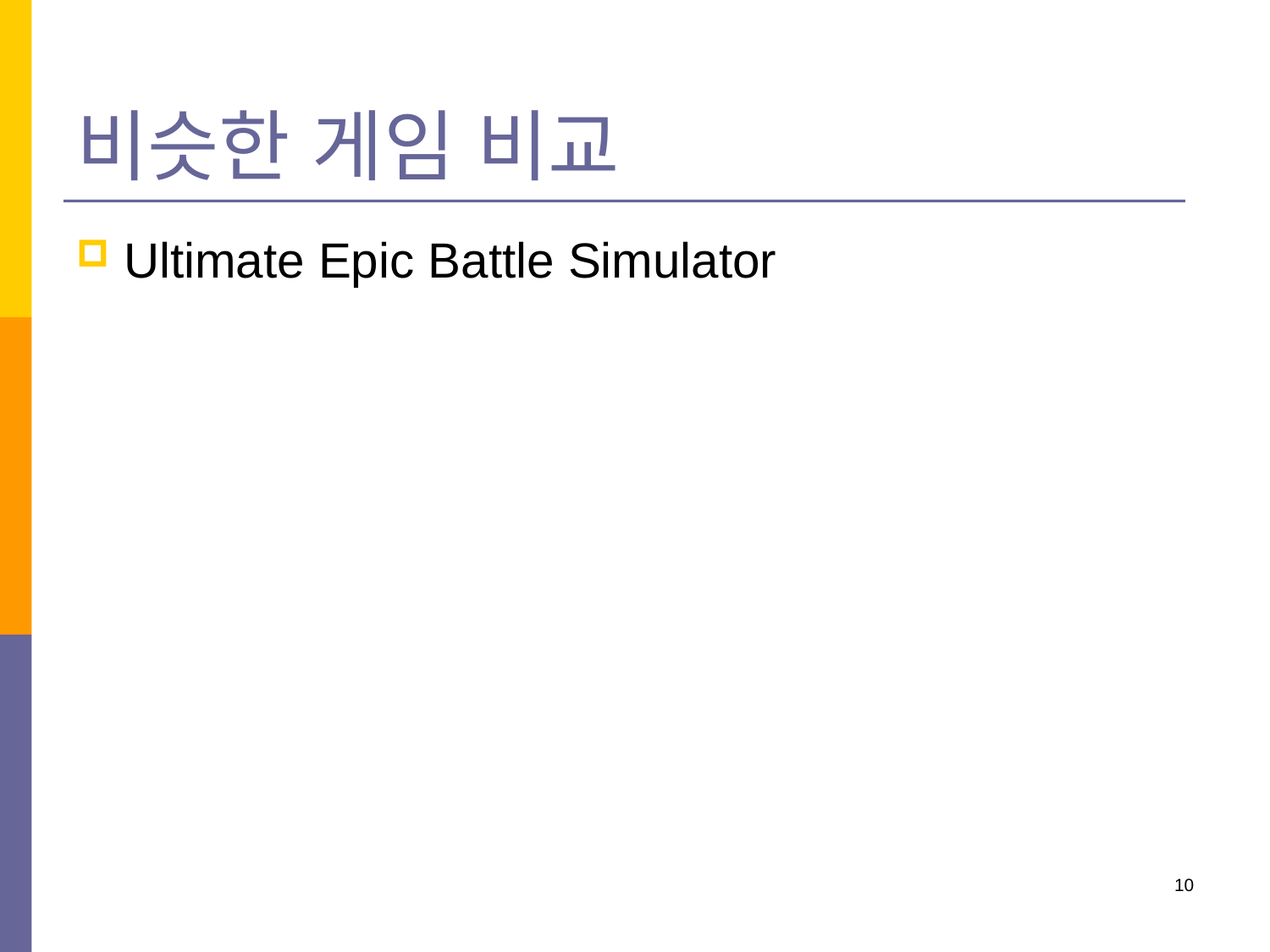

# 비슷한 게임 비교
Ultimate Epic Battle Simulator
10